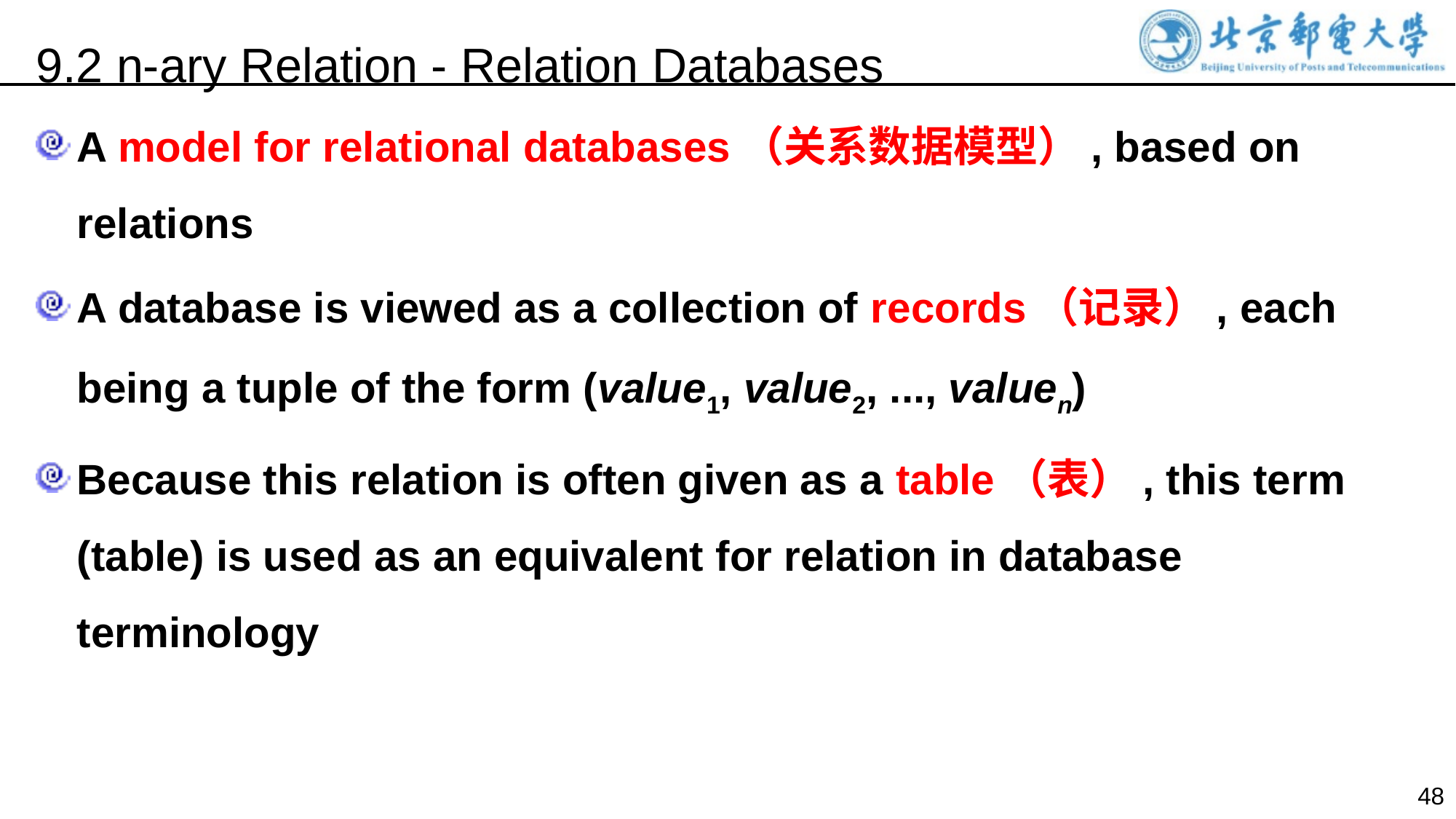

9.2 n-ary Relation - Relation Databases
A model for relational databases（关系数据模型）, based on relations
A database is viewed as a collection of records（记录）, each being a tuple of the form (value1, value2, ..., valuen)
Because this relation is often given as a table（表）, this term (table) is used as an equivalent for relation in database terminology